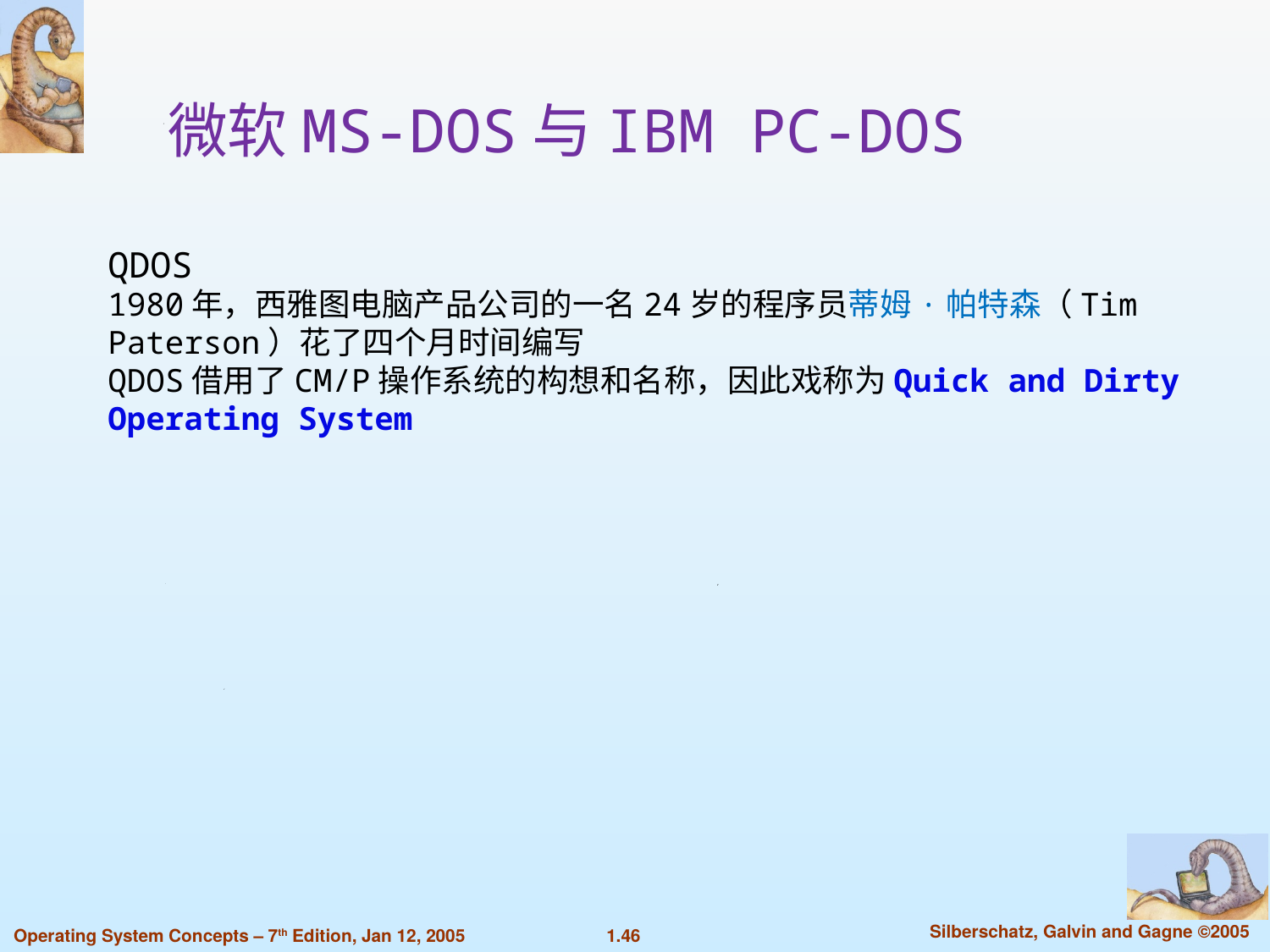

微软MS-DOS与IBM PC-DOS
QDOS
1980年，西雅图电脑产品公司的一名24岁的程序员蒂姆·帕特森（Tim Paterson）花了四个月时间编写
QDOS借用了CM/P操作系统的构想和名称，因此戏称为Quick and Dirty Operating System